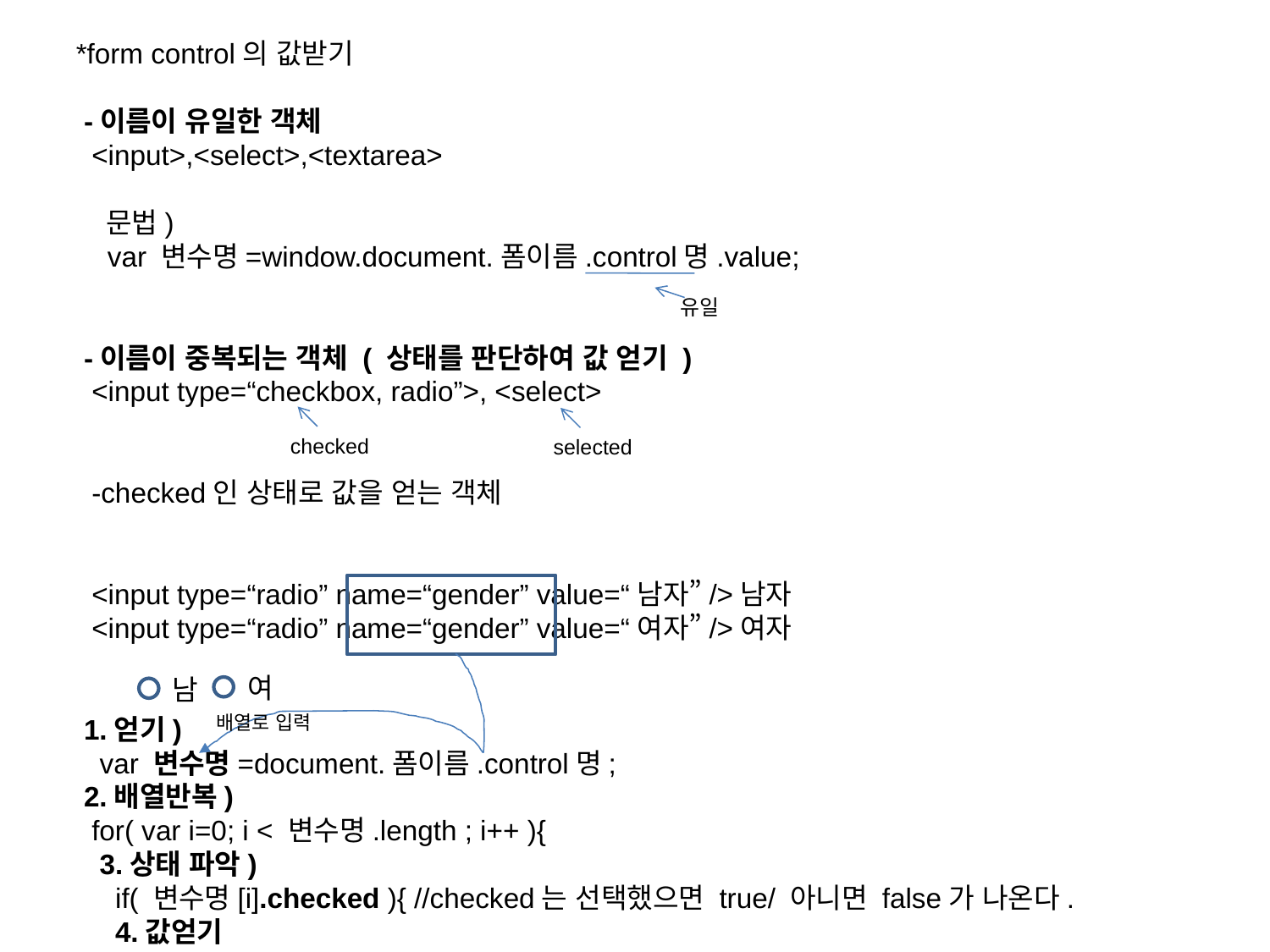

*form control의 값받기

 -이름이 유일한 객체
  <input>,<select>,<textarea>

   문법)
    var 변수명=window.document.폼이름.control명.value;

 -이름이 중복되는 객체 ( 상태를 판단하여 값 얻기 )
  <input type=“checkbox, radio”>, <select>

  -checked인 상태로 값을 얻는 객체

  <input type=“radio” name=“gender” value=“남자”/>남자
  <input type=“radio” name=“gender” value=“여자”/>여자

 1.얻기)
   var 변수명=document.폼이름.control명;
 2.배열반복)
  for( var i=0; i < 변수명.length ; i++ ){
   3.상태 파악)
     if( 변수명[i].checked ){ //checked는 선택했으면 true/ 아니면 false가 나온다.
     4.값얻기
      변수명[i].value
      }
   }
유일
checked
selected

여
남

배열로 입력